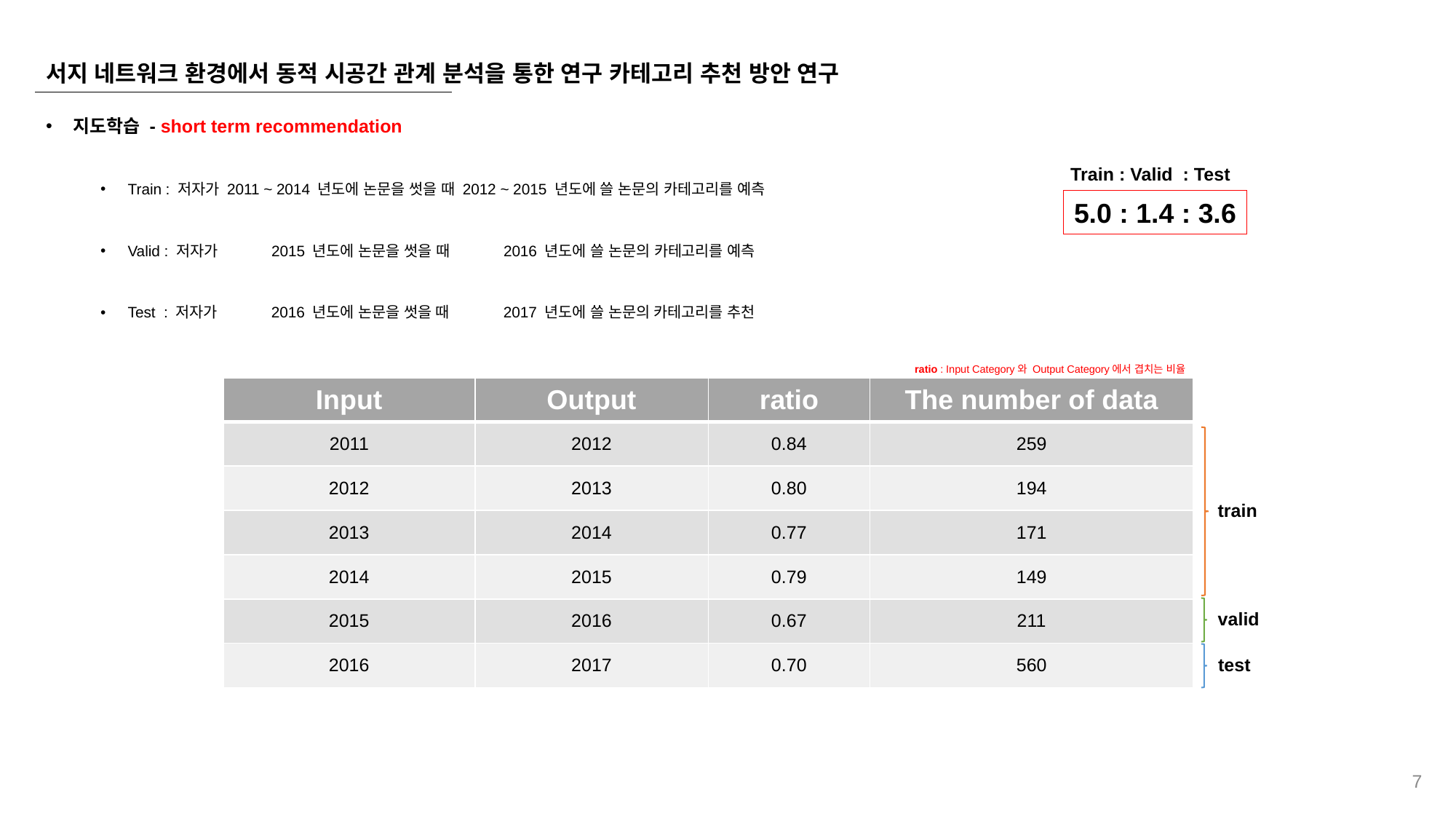

# 서지 네트워크 환경에서 동적 시공간 관계 분석을 통한 연구 카테고리 추천 방안 연구
지도학습 - short term recommendation

Train : 저자가 2011 ~ 2014 년도에 논문을 썻을 때 2012 ~ 2015 년도에 쓸 논문의 카테고리를 예측

Valid : 저자가            2015 년도에 논문을 썻을 때            2016 년도에 쓸 논문의 카테고리를 예측

Test  : 저자가            2016 년도에 논문을 썻을 때            2017 년도에 쓸 논문의 카테고리를 추천
Train : Valid  : Test
5.0 : 1.4 : 3.6
ratio : Input Category와 Output Category에서 겹치는 비율
| Input | Output | ratio | The number of data |
| --- | --- | --- | --- |
| 2011 | 2012 | 0.84 | 259 |
| 2012 | 2013 | 0.80 | 194 |
| 2013 | 2014 | 0.77 | 171 |
| 2014 | 2015 | 0.79 | 149 |
| 2015 | 2016 | 0.67 | 211 |
| 2016 | 2017 | 0.70 | 560 |

train

valid

test
7